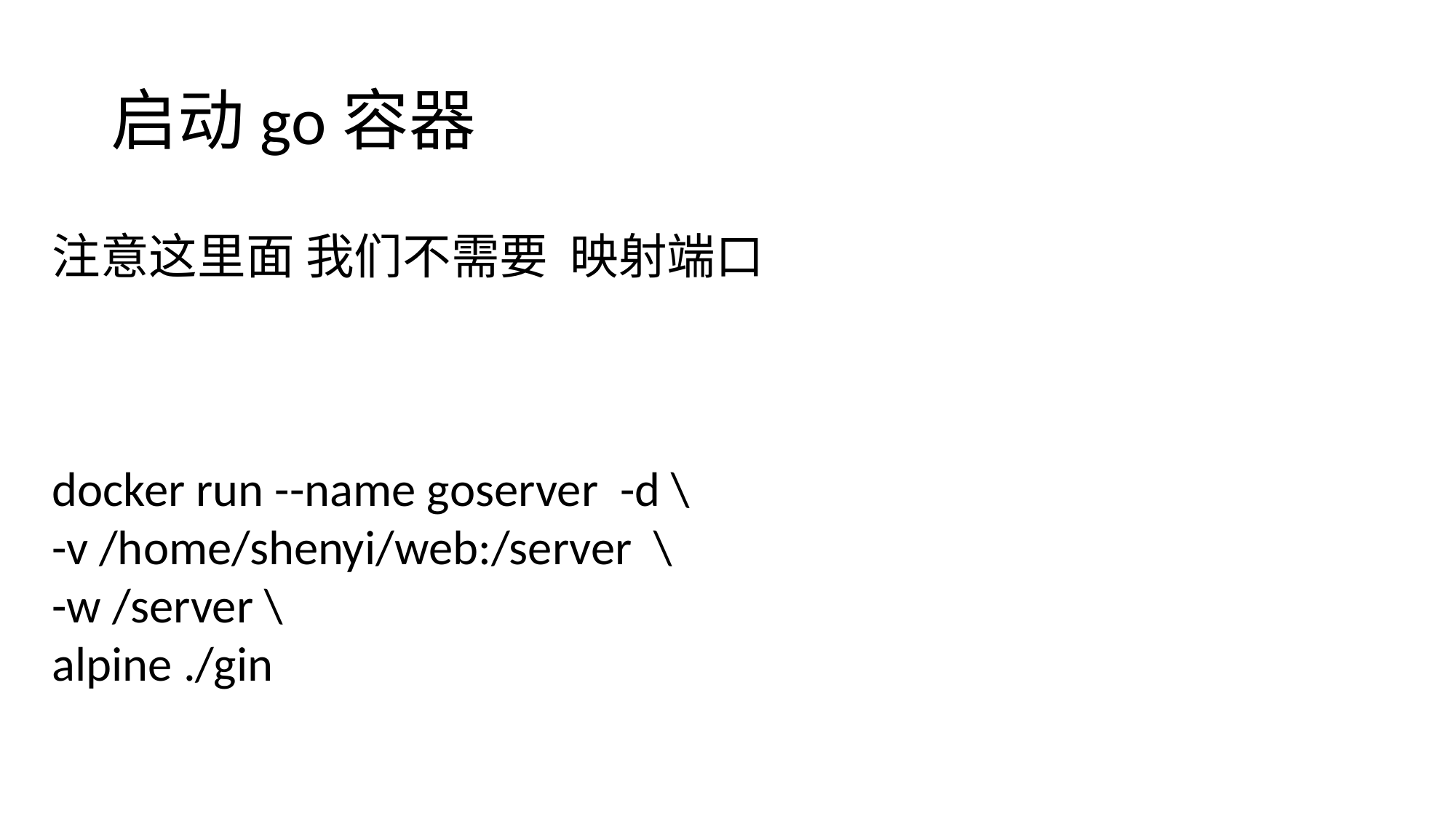

# 启动go容器
注意这里面 我们不需要  映射端口

docker run --name goserver  -d \
-v /home/shenyi/web:/server  \
-w /server \
alpine ./gin